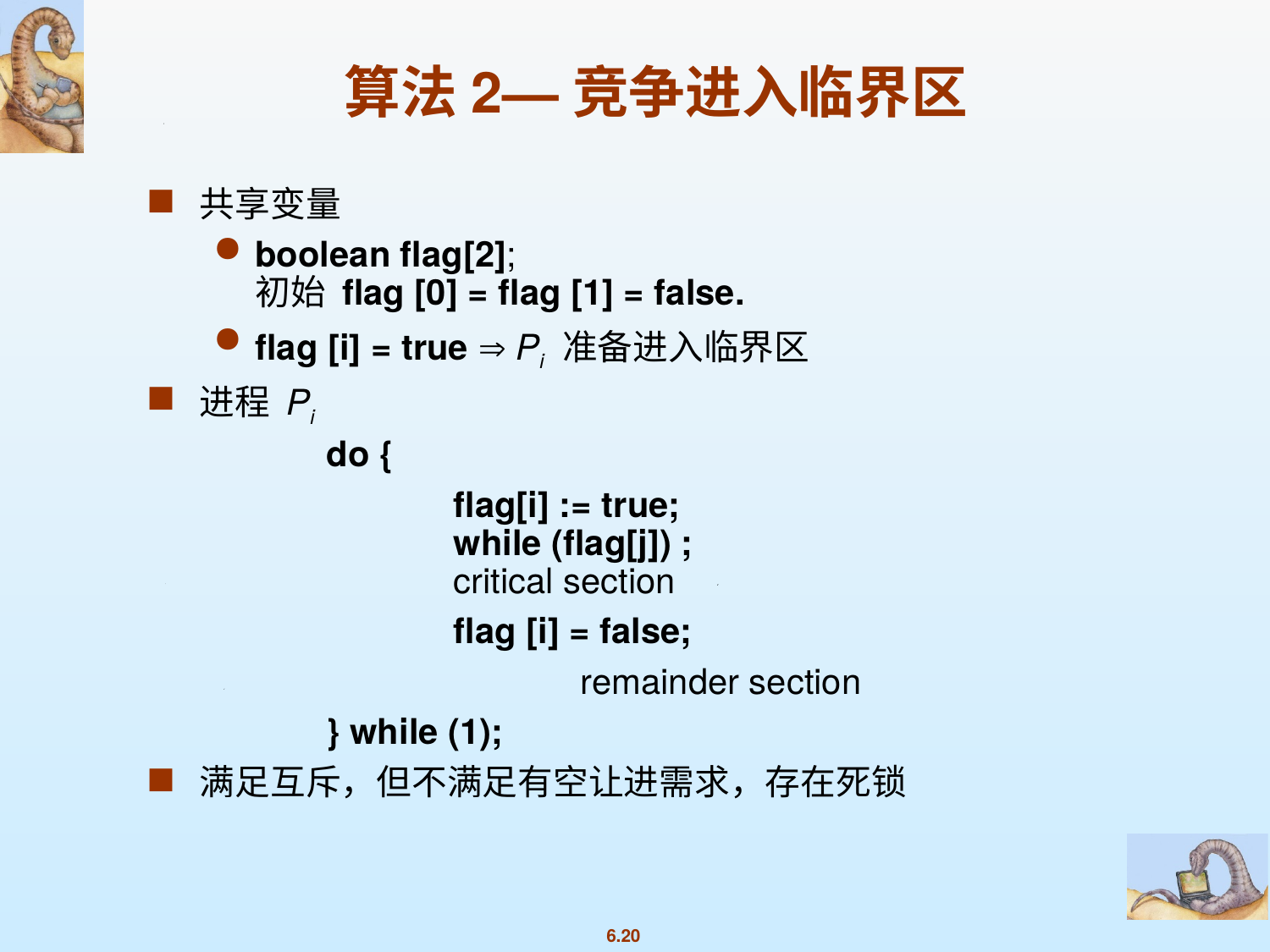

算法2—竞争进入临界区
共享变量
boolean flag[2];
初始 flag [0] = flag [1] = false.
flag [i] = true ⇒ Pi 准备进入临界区
进程 Pi
		do {
			flag[i] := true;
		while (flag[j]) ;						critical section
			flag [i] = false;
				remainder section
		} while (1);
满足互斥，但不满足有空让进需求，存在死锁